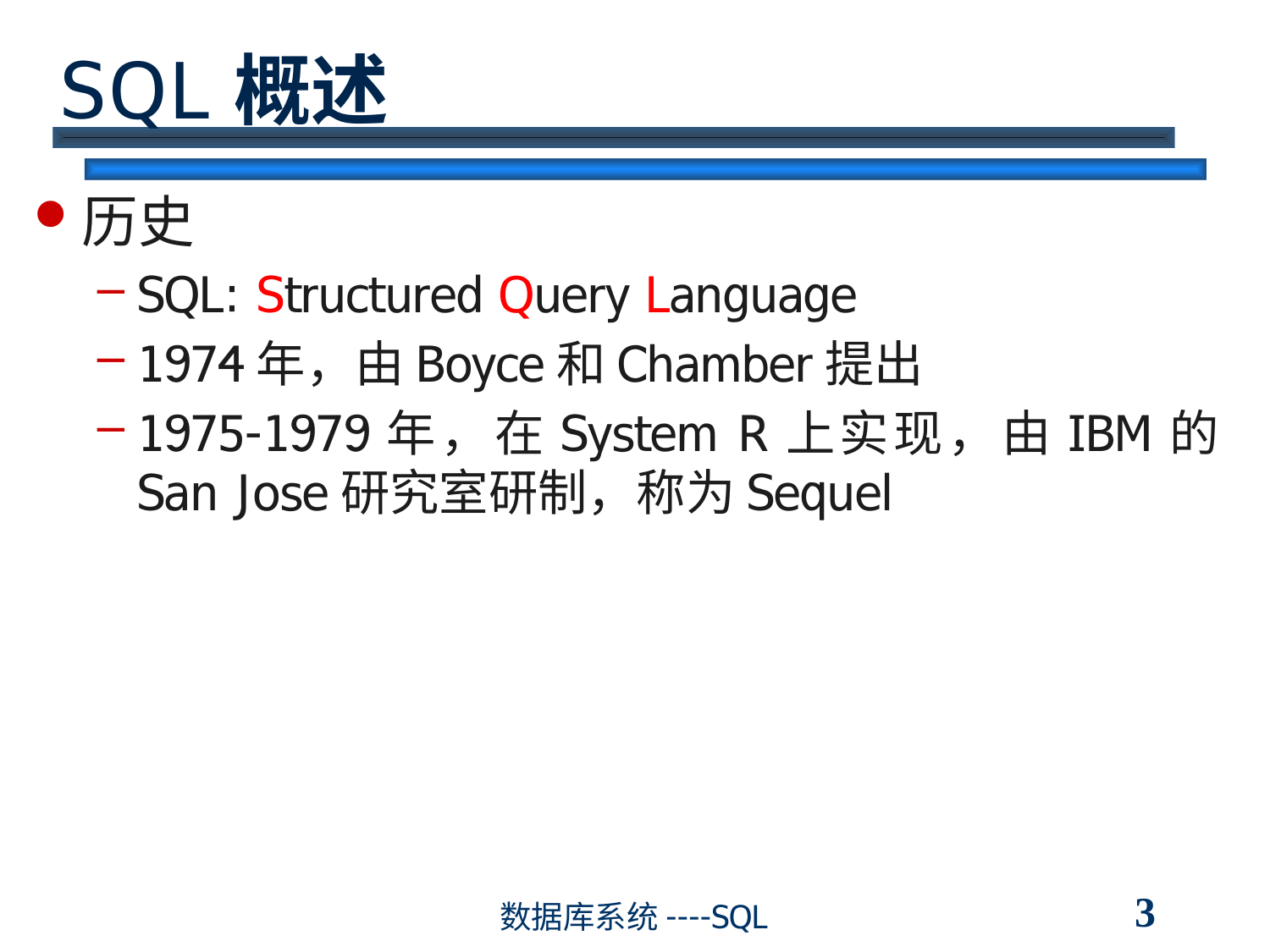

# SQL概述
历史
SQL: Structured Query Language
1974年，由Boyce和Chamber提出
1975-1979年，在System R上实现，由IBM的San Jose研究室研制，称为Sequel
3
数据库系统----SQL